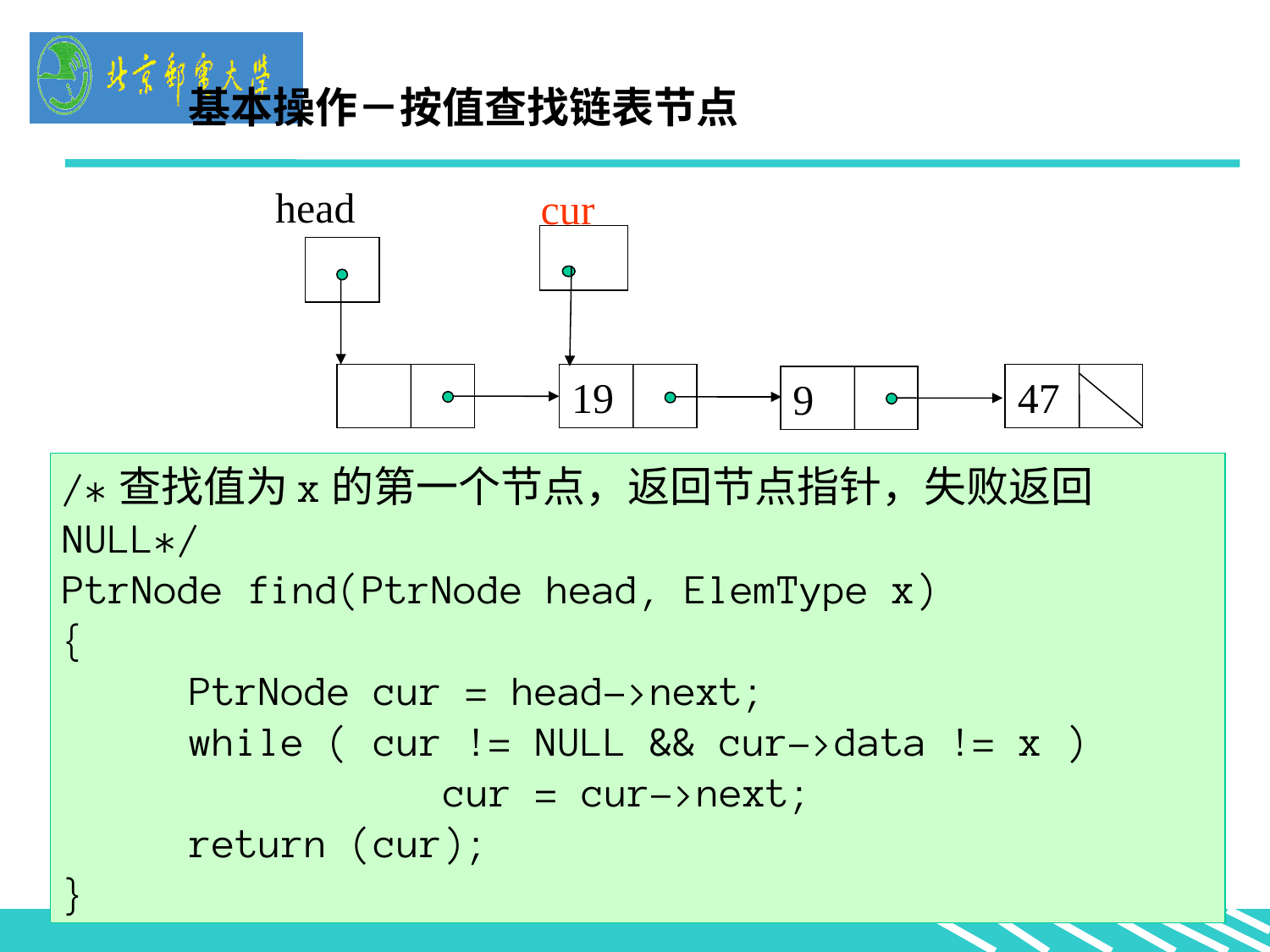

基本操作－按值查找链表节点
head

cur

19

47

9

/*查找值为x的第一个节点，返回节点指针，失败返回NULL*/
PtrNode find(PtrNode head, ElemType x)
{
	PtrNode cur = head->next;
   	while ( cur != NULL && cur->data != x )
        		cur = cur->next;
	return (cur);
}
49